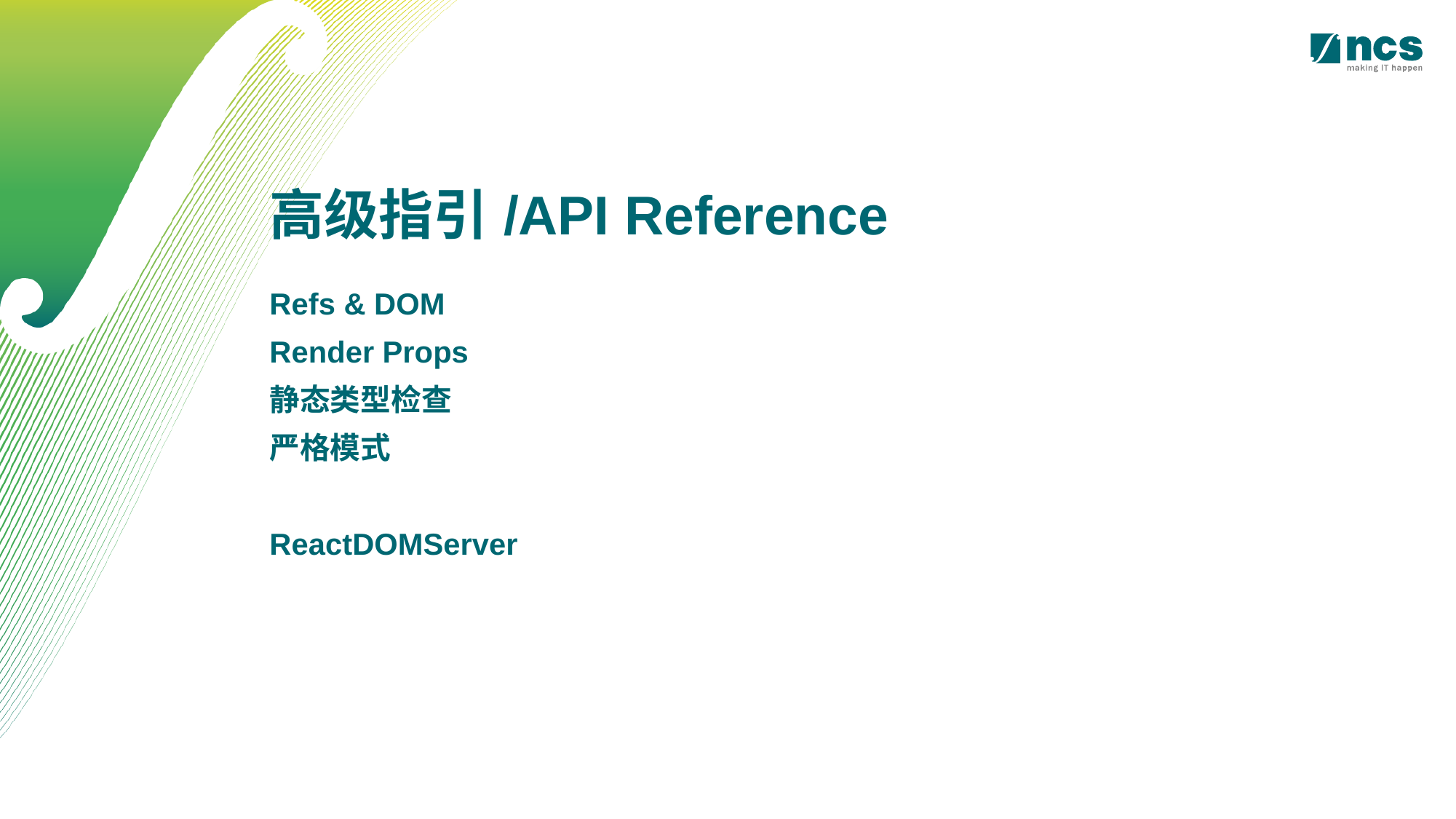

高级指引/API Reference
Refs & DOM
Render Props
静态类型检查
严格模式

ReactDOMServer